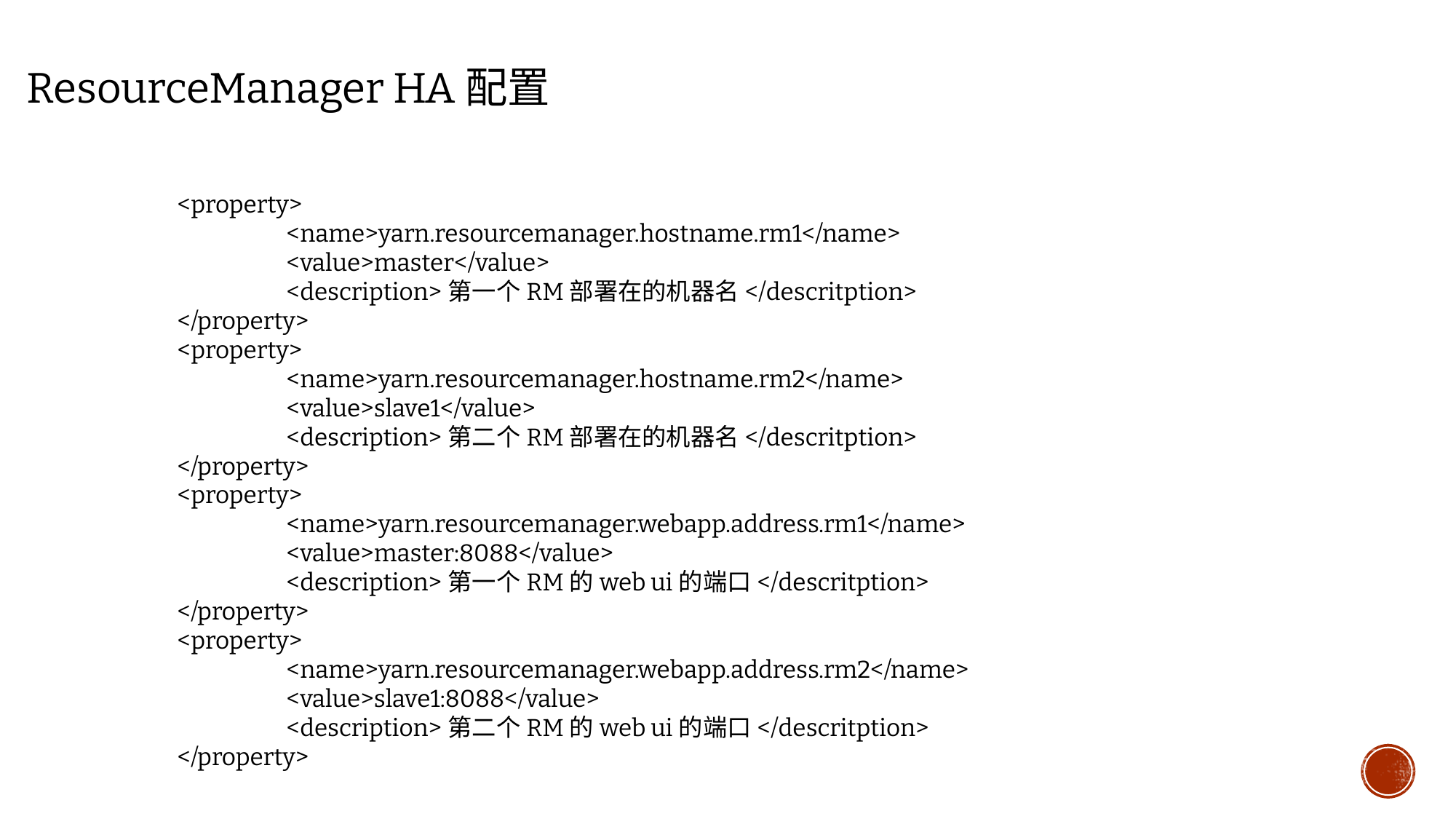

ResourceManager HA配置

<property>
	<name>yarn.resourcemanager.hostname.rm1</name>
	<value>master</value>
	<description>第一个RM部署在的机器名</descritption>
</property>
<property>
	<name>yarn.resourcemanager.hostname.rm2</name>
	<value>slave1</value>
	<description>第二个RM部署在的机器名</descritption>
</property>
<property>
	<name>yarn.resourcemanager.webapp.address.rm1</name>
	<value>master:8088</value>
	<description>第一个RM的web ui的端口</descritption>
</property>
<property>
	<name>yarn.resourcemanager.webapp.address.rm2</name>
	<value>slave1:8088</value>
	<description>第二个RM的web ui的端口</descritption>
</property>